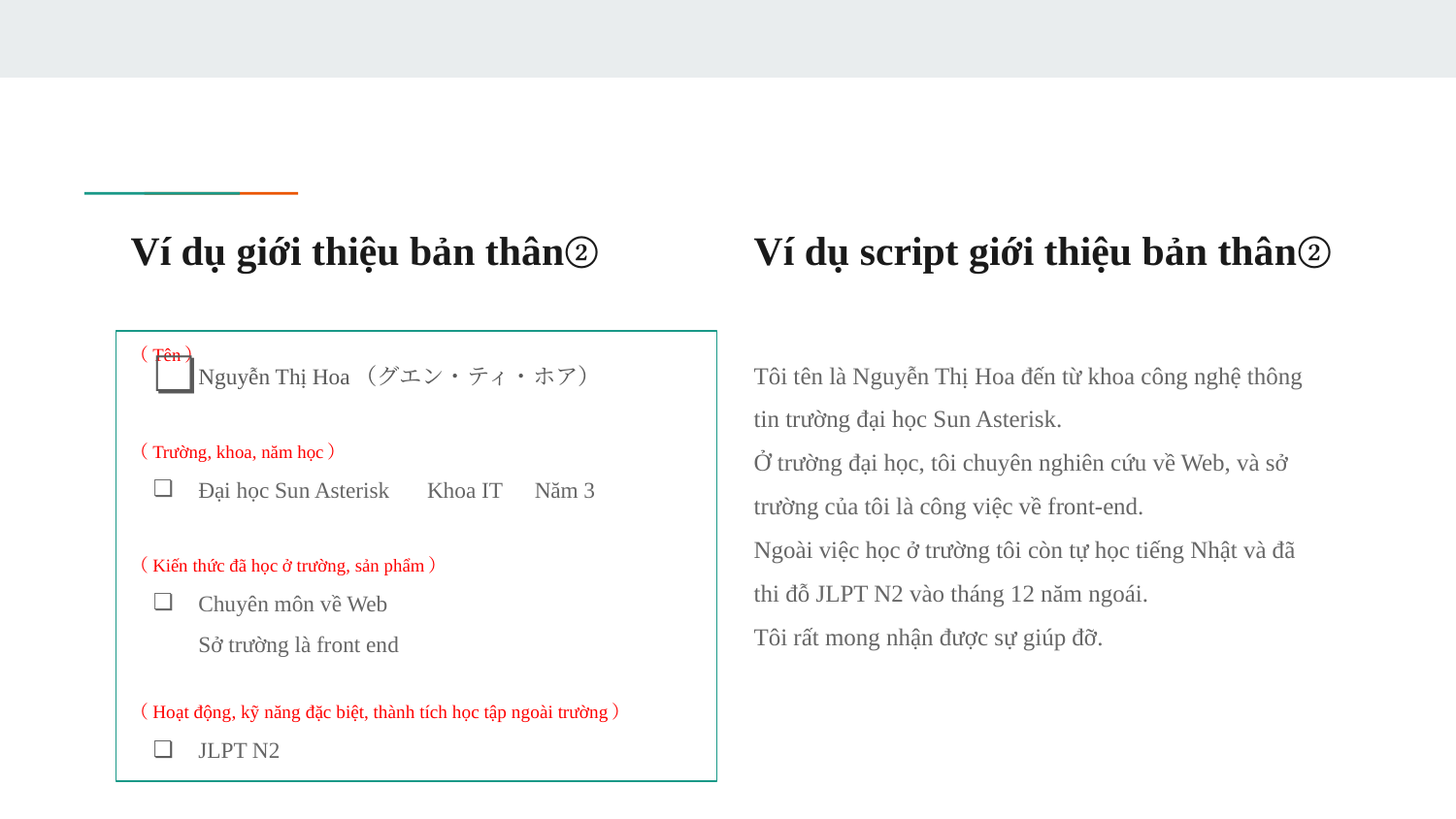

# Ví dụ giới thiệu bản thân②
Ví dụ script giới thiệu bản thân②
（Tên）
Nguyễn Thị Hoa（グエン・ティ・ホア）

（Trường, khoa, năm học）
Đại học Sun Asterisk　 Khoa IT　Năm 3

（Kiến thức đã học ở trường, sản phẩm）
Chuyên môn về Web
Sở trường là front end

（Hoạt động, kỹ năng đặc biệt, thành tích học tập ngoài trường）
JLPT N2

Tôi tên là Nguyễn Thị Hoa đến từ khoa công nghệ thông tin trường đại học Sun Asterisk.
Ở trường đại học, tôi chuyên nghiên cứu về Web, và sở trường của tôi là công việc về front-end.
Ngoài việc học ở trường tôi còn tự học tiếng Nhật và đã thi đỗ JLPT N2 vào tháng 12 năm ngoái.
Tôi rất mong nhận được sự giúp đỡ.